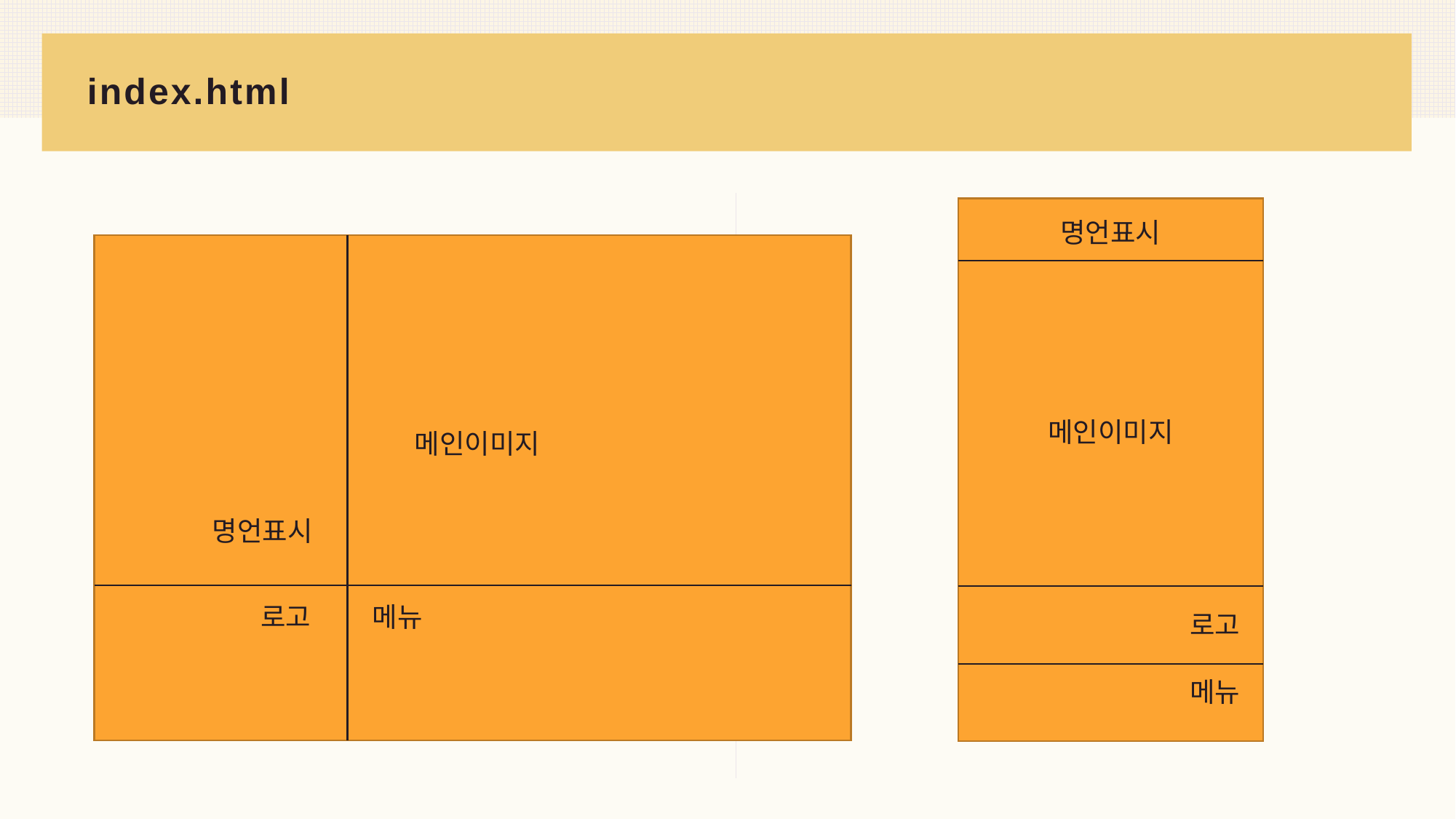

# index.html

명언표시

메인이미지
메인이미지
명언표시
로고
메뉴
로고
메뉴